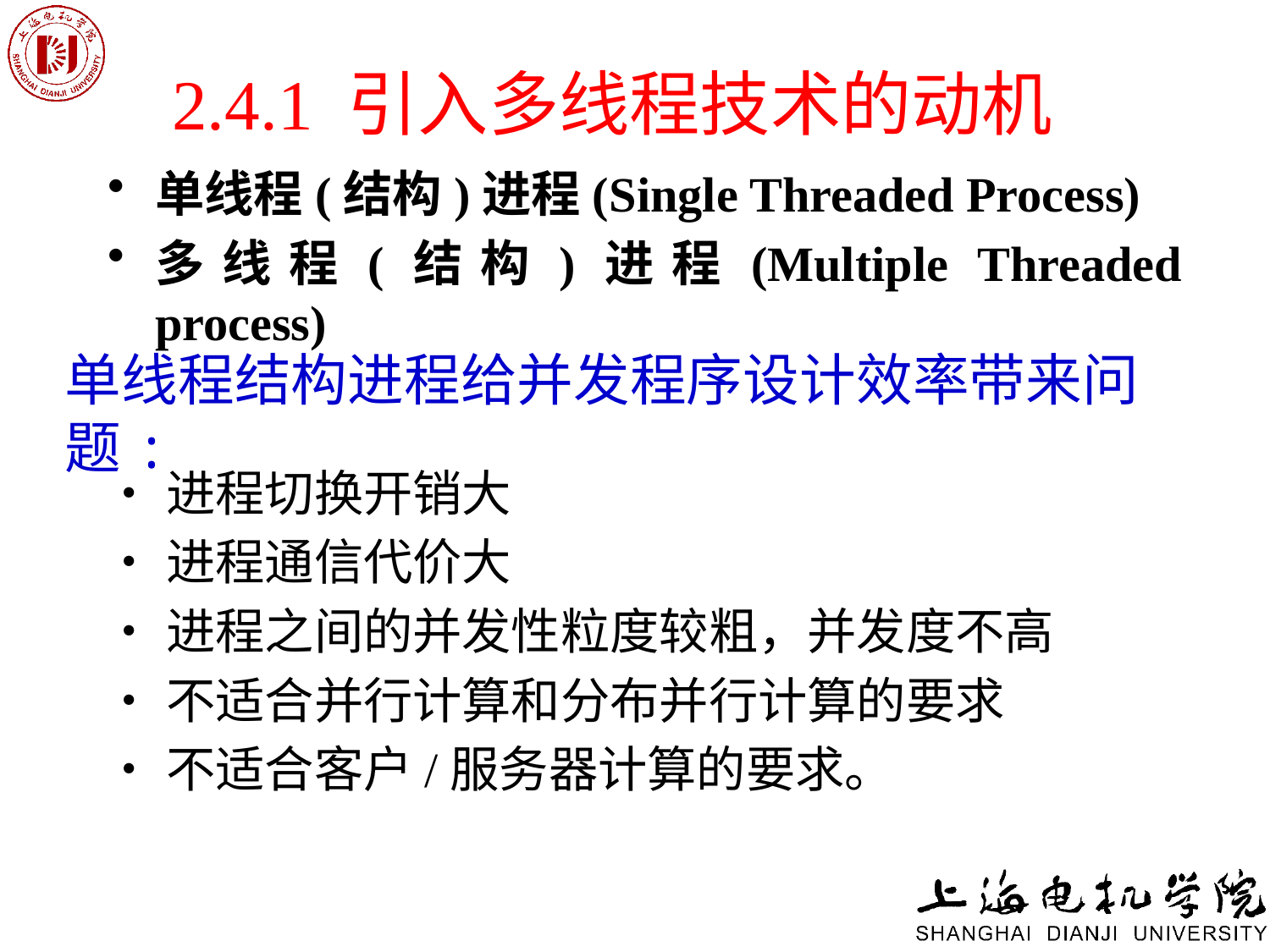

# 2.4.1 引入多线程技术的动机
单线程(结构)进程(Single Threaded Process)
多线程(结构)进程(Multiple Threaded process)
单线程结构进程给并发程序设计效率带来问题:
•进程切换开销大
•进程通信代价大
•进程之间的并发性粒度较粗，并发度不高
•不适合并行计算和分布并行计算的要求
•不适合客户/服务器计算的要求。